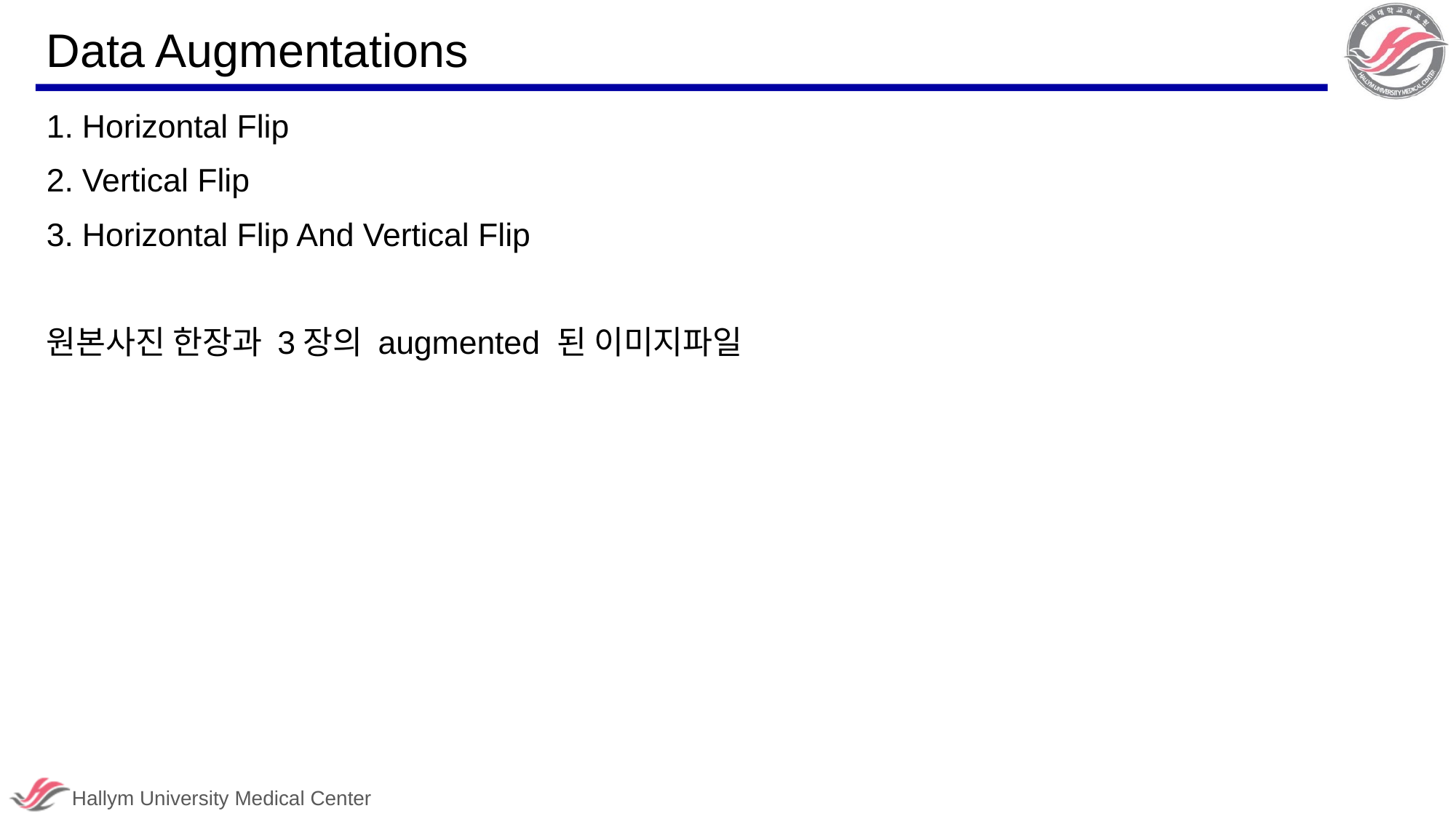

Data Augmentations
1. Horizontal Flip
2. Vertical Flip
3. Horizontal Flip And Vertical Flip

원본사진 한장과 3장의 augmented 된 이미지파일